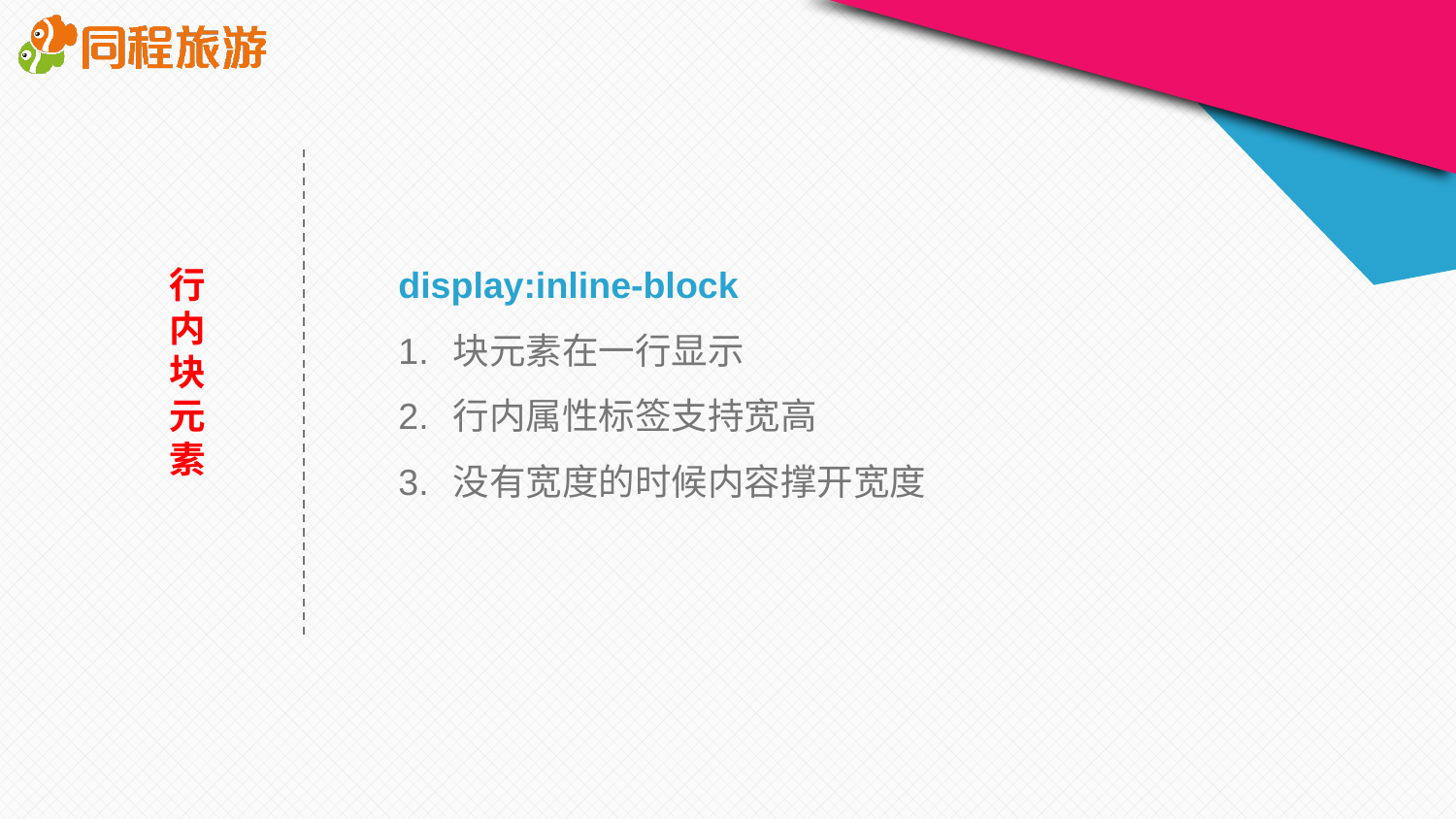

display:inline-block
块元素在一行显示
行内属性标签支持宽高
没有宽度的时候内容撑开宽度
行内块元素